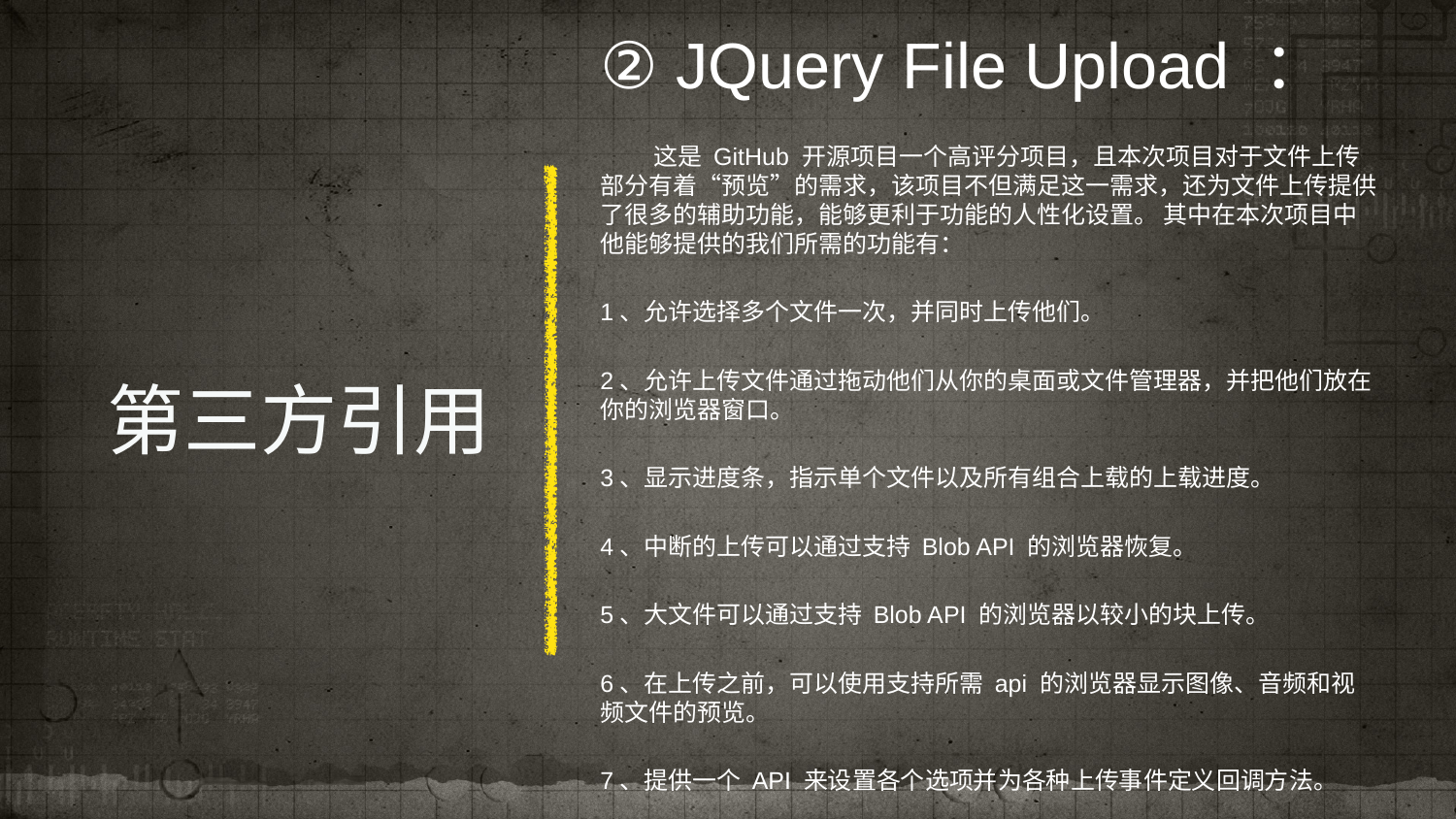

# 第三方引用
② JQuery File Upload ：
         这是 GitHub 开源项目一个高评分项目，且本次项目对于文件上传部分有着“预览”的需求，该项目不但满足这一需求，还为文件上传提供了很多的辅助功能，能够更利于功能的人性化设置。 其中在本次项目中他能够提供的我们所需的功能有：
1、允许选择多个文件一次，并同时上传他们。
2、允许上传文件通过拖动他们从你的桌面或文件管理器，并把他们放在你的浏览器窗口。
3、显示进度条，指示单个文件以及所有组合上载的上载进度。
4、中断的上传可以通过支持 Blob API 的浏览器恢复。
5、大文件可以通过支持 Blob API 的浏览器以较小的块上传。
6、在上传之前，可以使用支持所需 api 的浏览器显示图像、音频和视频文件的预览。
7、提供一个 API 来设置各个选项并为各种上传事件定义回调方法。